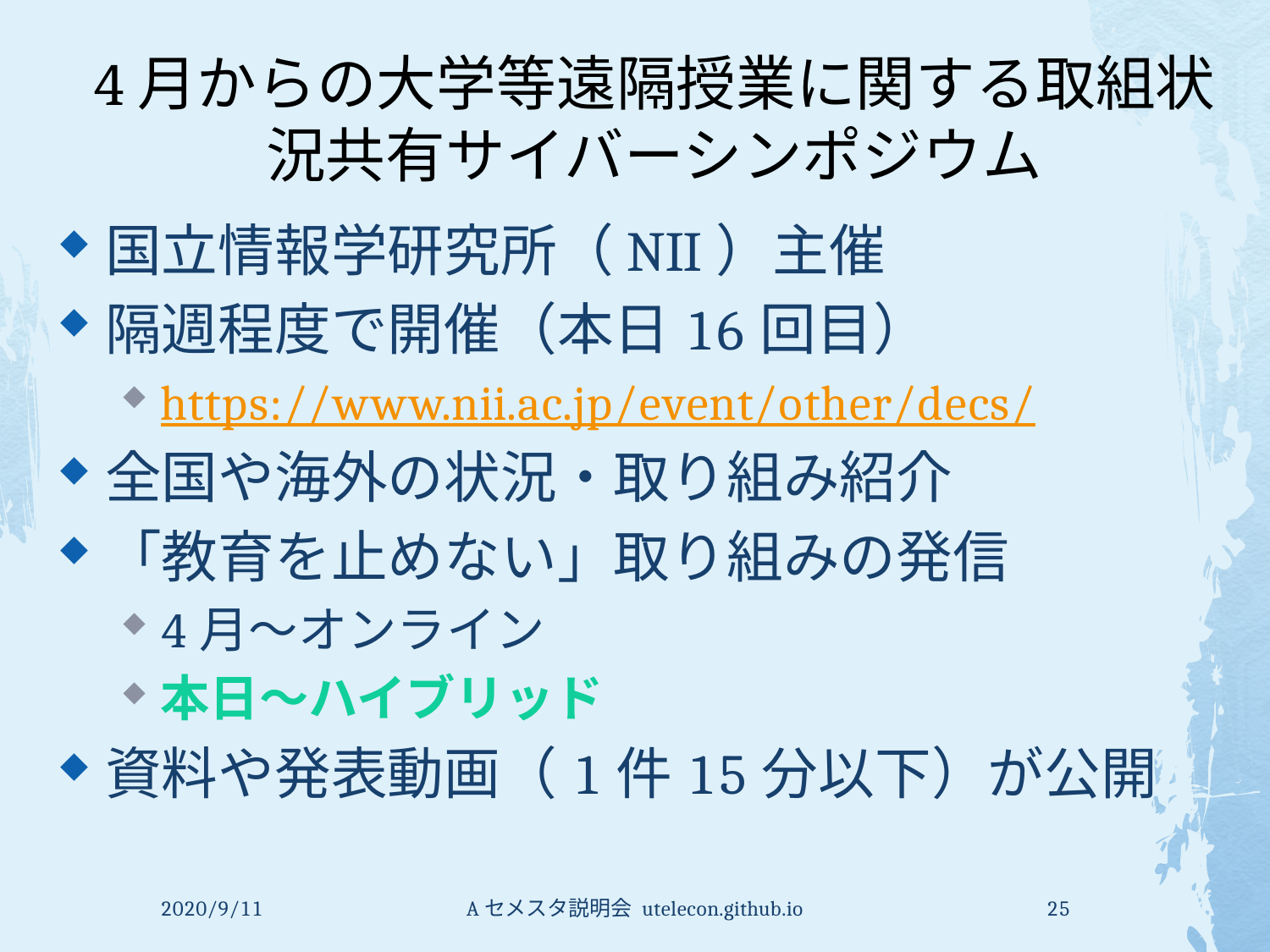

# 4月からの大学等遠隔授業に関する取組状況共有サイバーシンポジウム
国立情報学研究所（NII）主催
隔週程度で開催（本日16回目）
https://www.nii.ac.jp/event/other/decs/
全国や海外の状況・取り組み紹介
「教育を止めない」取り組みの発信
4月～オンライン
本日～ハイブリッド
資料や発表動画（1件15分以下）が公開
2020/9/11
Aセメスタ説明会 utelecon.github.io
25